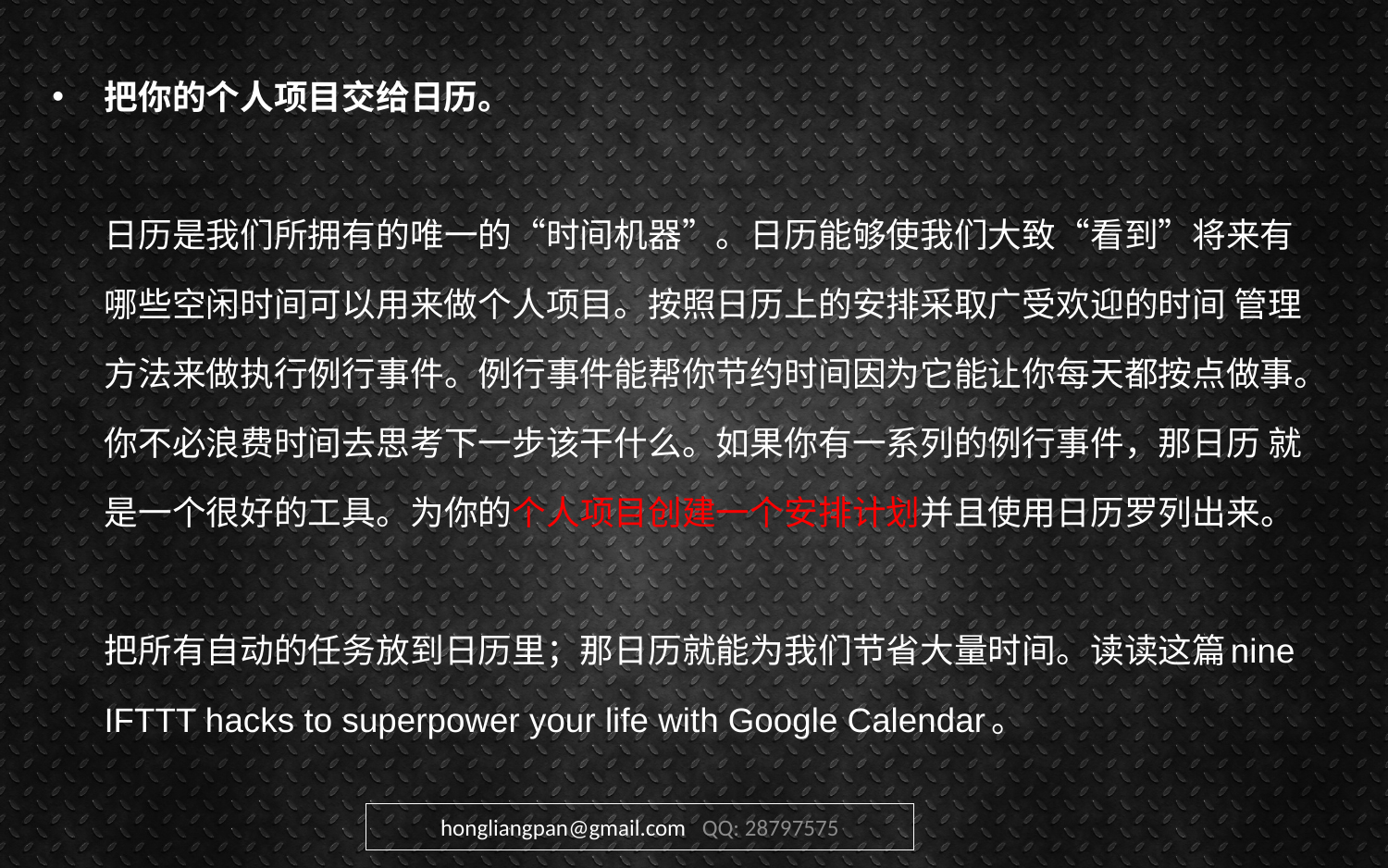

把你的个人项目交给日历。
日历是我们所拥有的唯一的“时间机器”。日历能够使我们大致“看到”将来有哪些空闲时间可以用来做个人项目。按照日历上的安排采取广受欢迎的时间 管理方法来做执行例行事件。例行事件能帮你节约时间因为它能让你每天都按点做事。你不必浪费时间去思考下一步该干什么。如果你有一系列的例行事件，那日历 就是一个很好的工具。为你的个人项目创建一个安排计划并且使用日历罗列出来。
把所有自动的任务放到日历里；那日历就能为我们节省大量时间。读读这篇nine IFTTT hacks to superpower your life with Google Calendar。